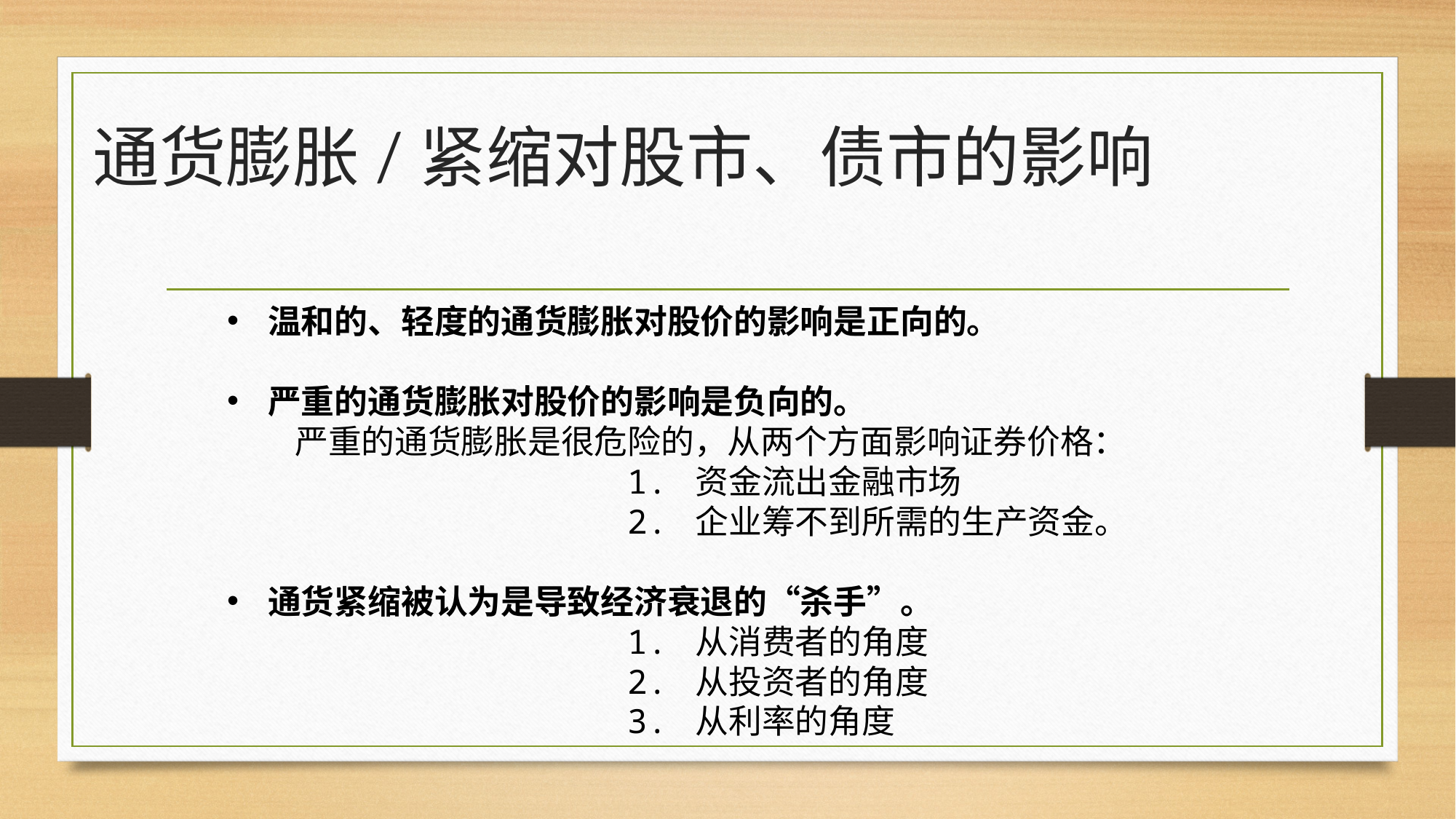

# 通货膨胀/紧缩对股市、债市的影响
温和的、轻度的通货膨胀对股价的影响是正向的。

严重的通货膨胀对股价的影响是负向的。
        严重的通货膨胀是很危险的，从两个方面影响证券价格：
                    1. 资金流出金融市场
                    2. 企业筹不到所需的生产资金。

通货紧缩被认为是导致经济衰退的“杀手”。
                    1. 从消费者的角度
                    2. 从投资者的角度
                    3. 从利率的角度